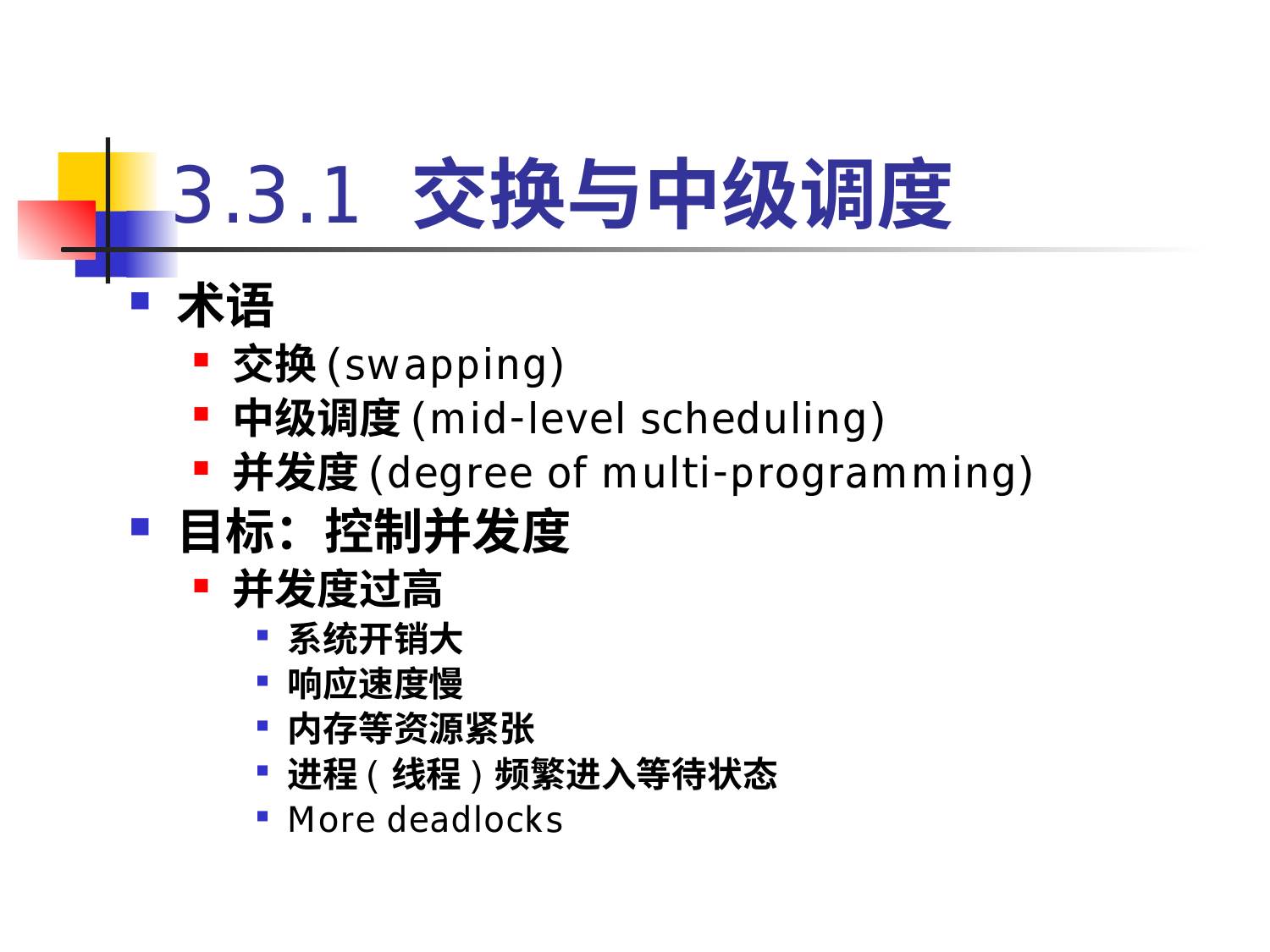

# 3.3.1 交换与中级调度
术语
交换(swapping)
中级调度(mid-level scheduling)
并发度(degree of multi-programming)
目标：控制并发度
并发度过高
系统开销大
响应速度慢
内存等资源紧张
进程(线程)频繁进入等待状态
More deadlocks